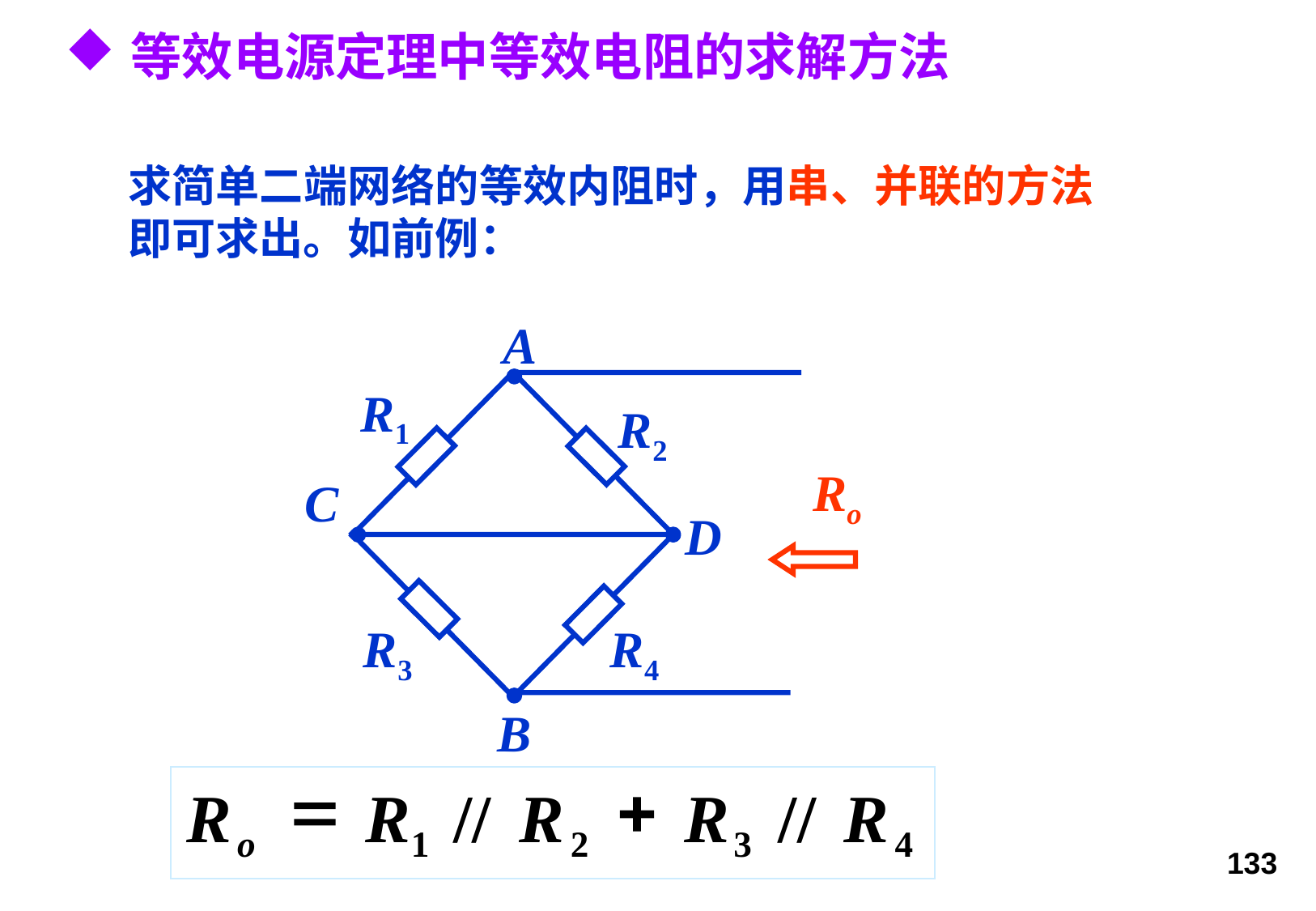

等效电源定理中等效电阻的求解方法
求简单二端网络的等效内阻时，用串、并联的方法即可求出。如前例：
A

R1
R2

Ro
C
D

R3
R4

B
=
+

R
R
//
R
R
//
R
1
2
3
4
o